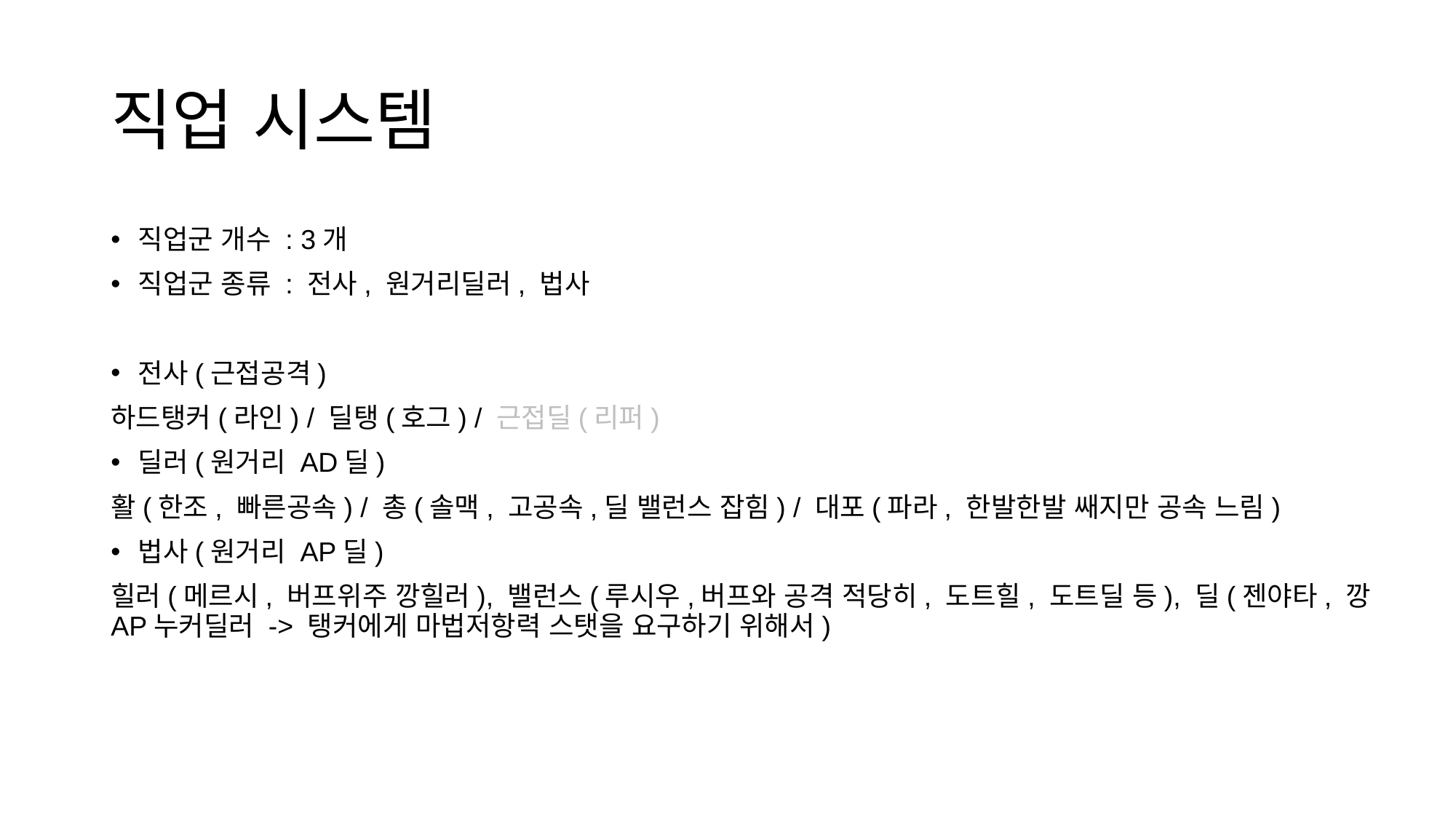

# 직업 시스템
직업군 개수 : 3개
직업군 종류 : 전사, 원거리딜러, 법사

전사(근접공격)
하드탱커(라인) / 딜탱(호그) / 근접딜(리퍼)
딜러(원거리 AD딜)
활(한조, 빠른공속) / 총(솔맥, 고공속,딜 밸런스 잡힘) / 대포(파라, 한발한발 쌔지만 공속 느림)
법사(원거리 AP딜)
힐러(메르시, 버프위주 깡힐러), 밸런스(루시우,버프와 공격 적당히, 도트힐, 도트딜 등), 딜(젠야타, 깡AP누커딜러 -> 탱커에게 마법저항력 스탯을 요구하기 위해서)